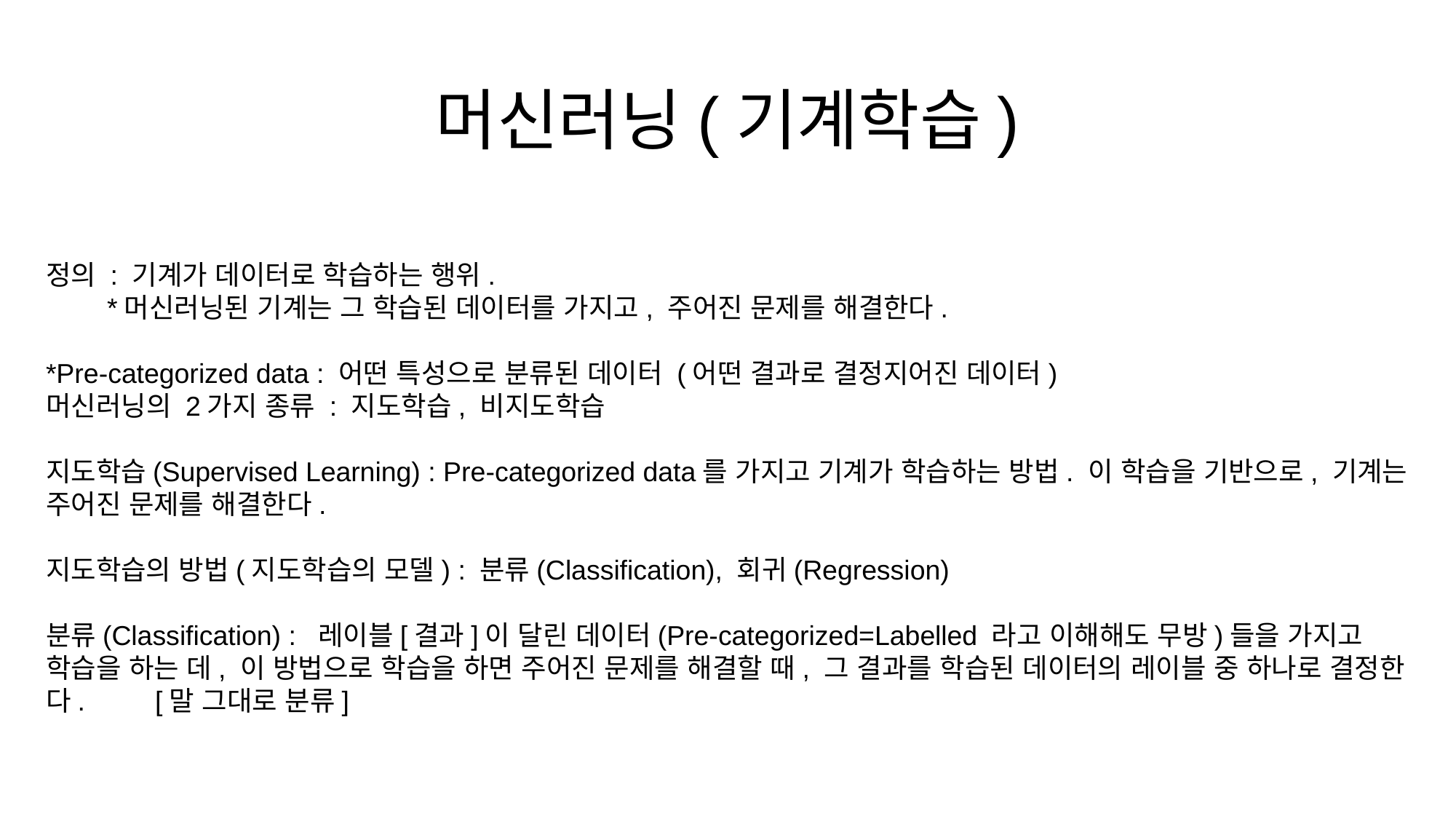

# 머신러닝(기계학습)
정의 : 기계가 데이터로 학습하는 행위.
        *머신러닝된 기계는 그 학습된 데이터를 가지고, 주어진 문제를 해결한다.

*Pre-categorized data : 어떤 특성으로 분류된 데이터 (어떤 결과로 결정지어진 데이터)
머신러닝의 2가지 종류 : 지도학습, 비지도학습

지도학습(Supervised Learning) : Pre-categorized data를 가지고 기계가 학습하는 방법. 이 학습을 기반으로, 기계는 주어진 문제를 해결한다.

지도학습의 방법(지도학습의 모델) : 분류(Classification), 회귀(Regression)

분류(Classification) :  레이블[결과]이 달린 데이터(Pre-categorized=Labelled 라고 이해해도 무방)들을 가지고 학습을 하는 데, 이 방법으로 학습을 하면 주어진 문제를 해결할 때, 그 결과를 학습된 데이터의 레이블 중 하나로 결정한다. 	[말 그대로 분류]